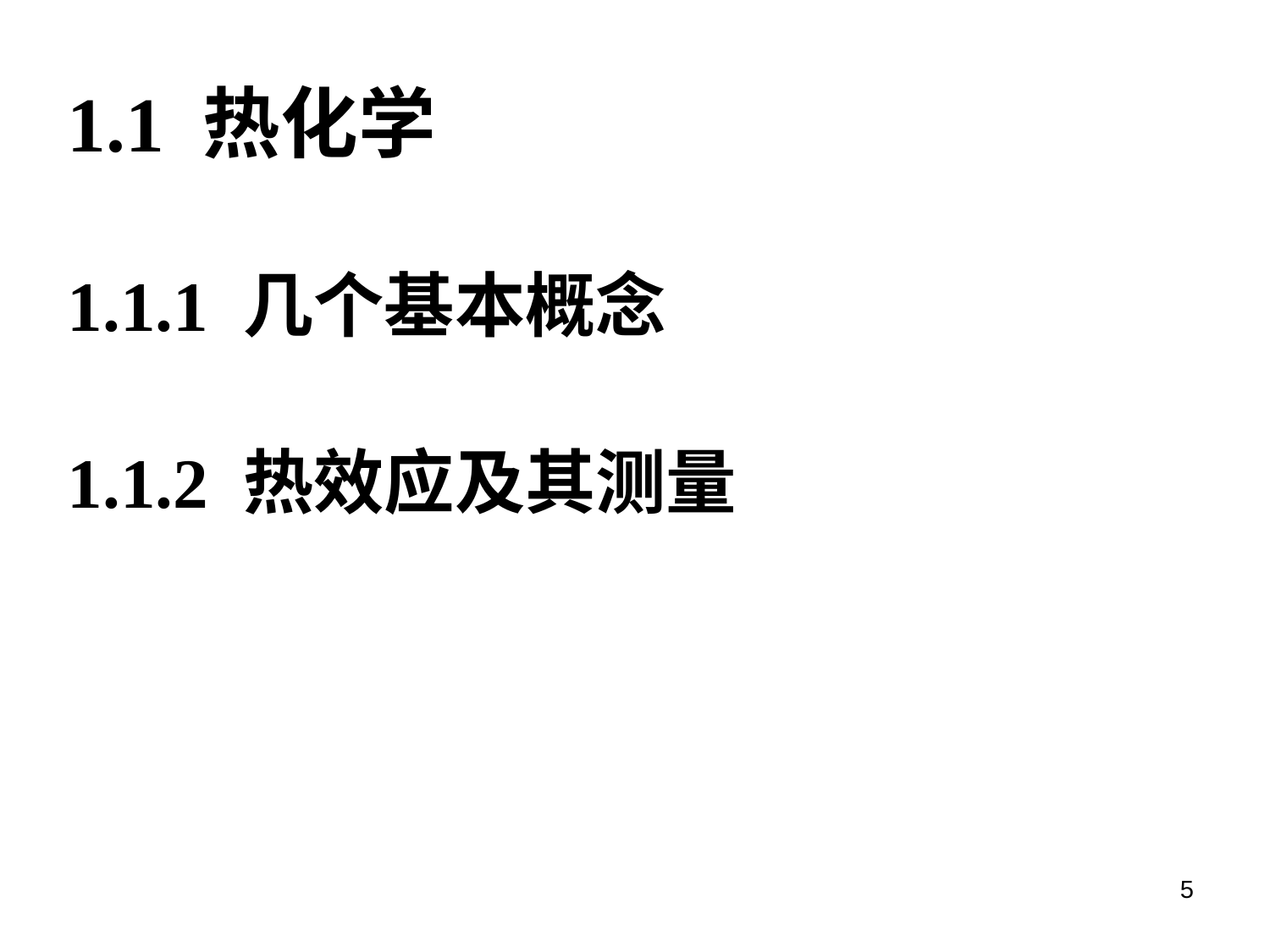

# 1.1 热化学 1.1.1 几个基本概念 1.1.2 热效应及其测量
5